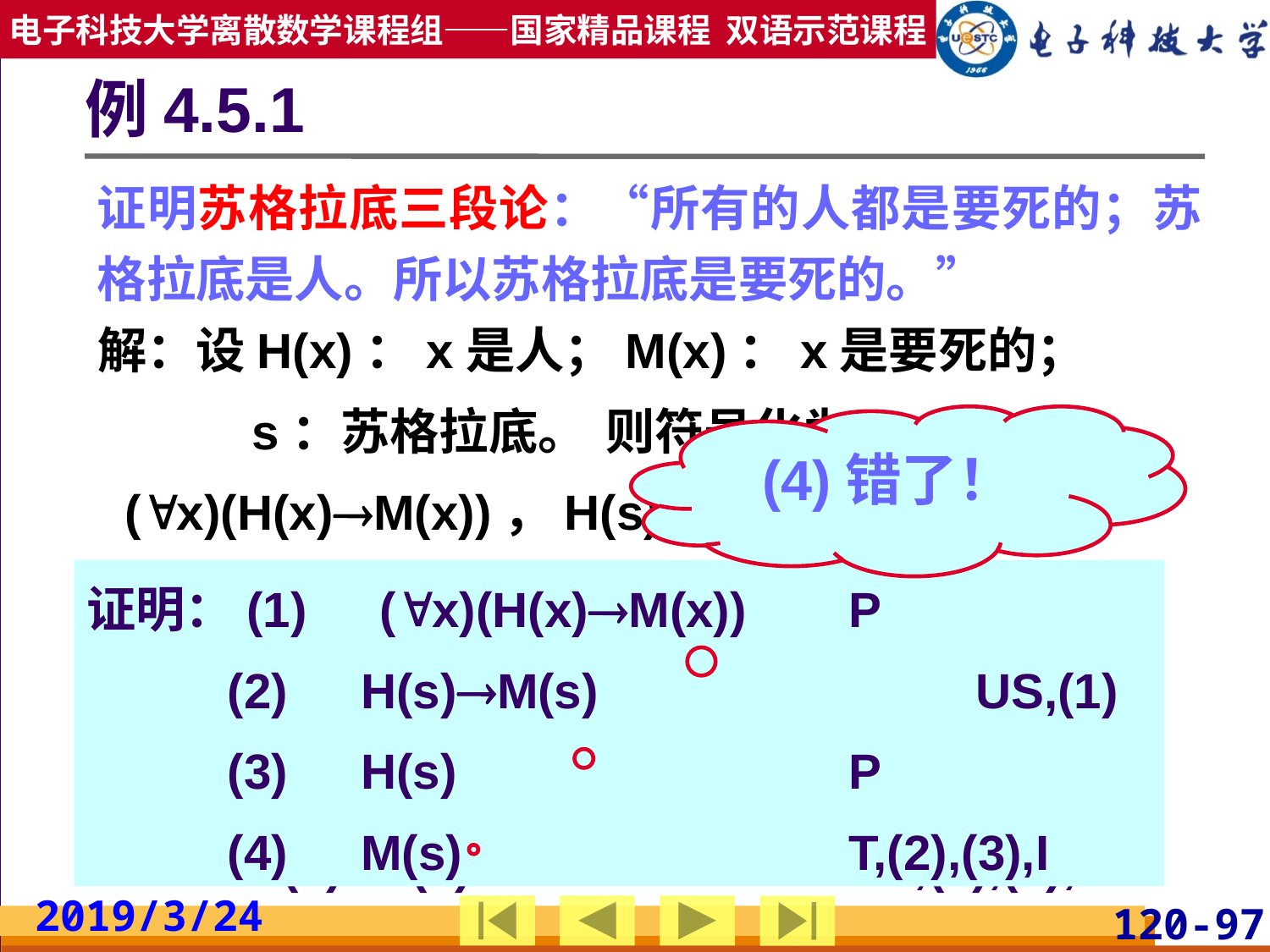

# 例4.5.1
证明苏格拉底三段论：“所有的人都是要死的；苏格拉底是人。所以苏格拉底是要死的。”
解：设H(x)：x是人；M(x)：x是要死的；
	  s：苏格拉底。	则符号化为：
  (∀x)(H(x)→M(x))，H(s)  ⇒  M(s)
(4)错了！
证明： (1)  (∀x)(H(x)→M(x))		P
		  (2)  H(x)→M(x)			US,(1)
		  (3)  H(s)				P
		  (4)  M(s)				T,(2),(3),I
证明：(1)　(∀x)(H(x)→M(x))	P
  	 (2)　H(s)→M(s)			US,(1)
	 (3)　H(s)				P
	 (4)　M(s)				T,(2),(3),I
2019/3/24